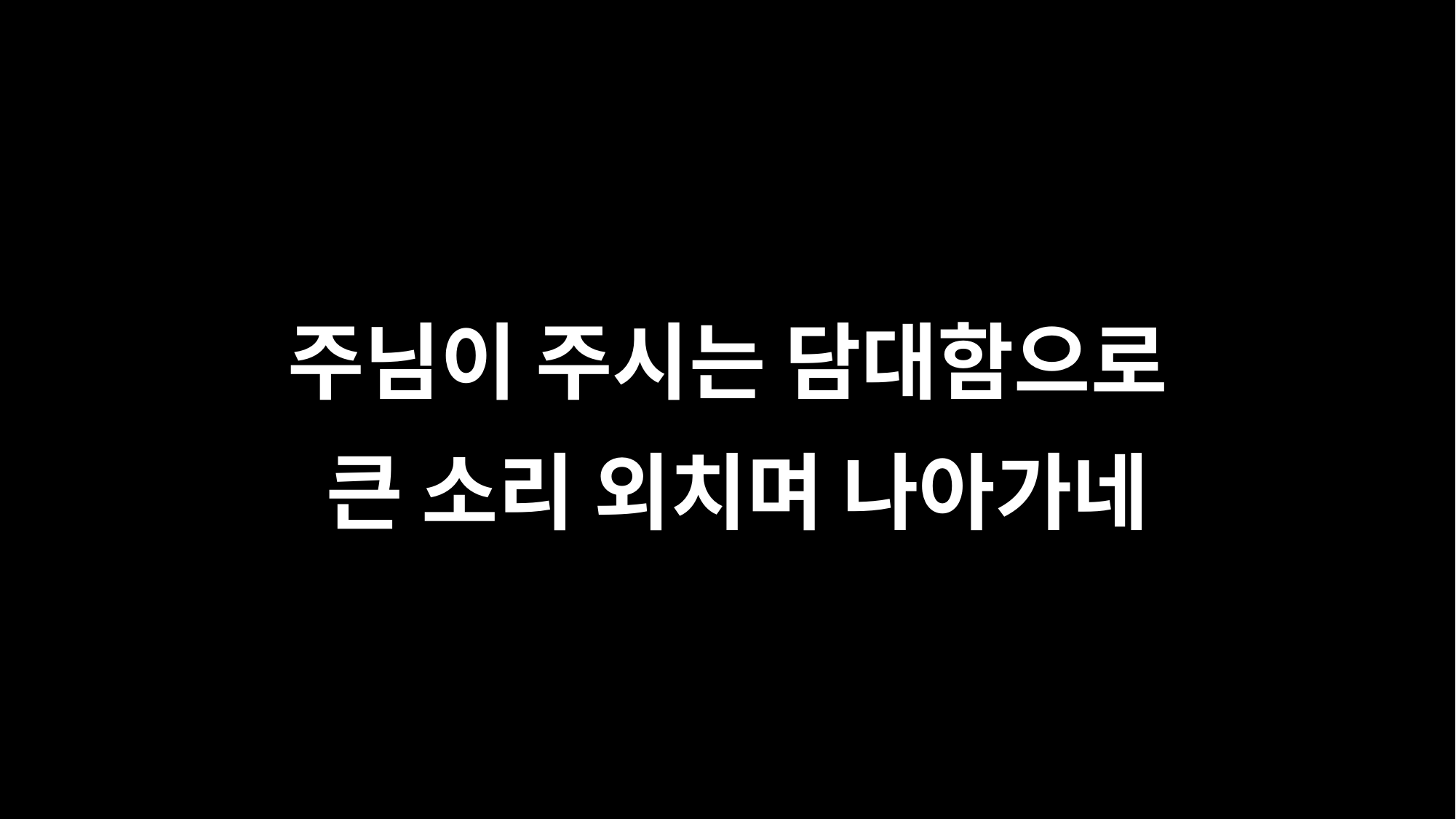

주님이 주시는 담대함으로
 큰 소리 외치며 나아가네